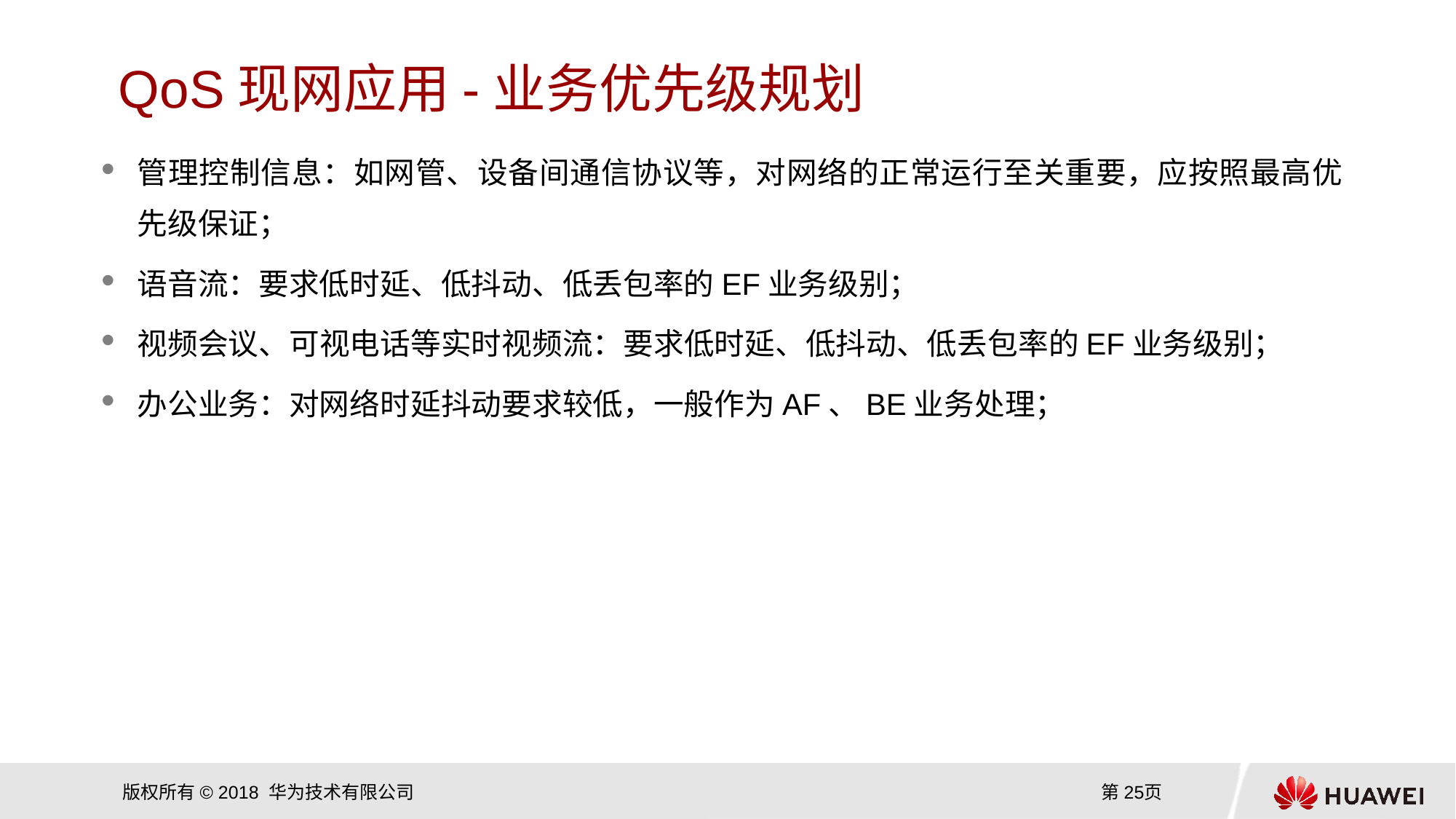

# QoS现网应用-业务优先级规划
管理控制信息：如网管、设备间通信协议等，对网络的正常运行至关重要，应按照最高优先级保证；
语音流：要求低时延、低抖动、低丢包率的EF业务级别；
视频会议、可视电话等实时视频流：要求低时延、低抖动、低丢包率的EF业务级别；
办公业务：对网络时延抖动要求较低，一般作为AF、BE业务处理；